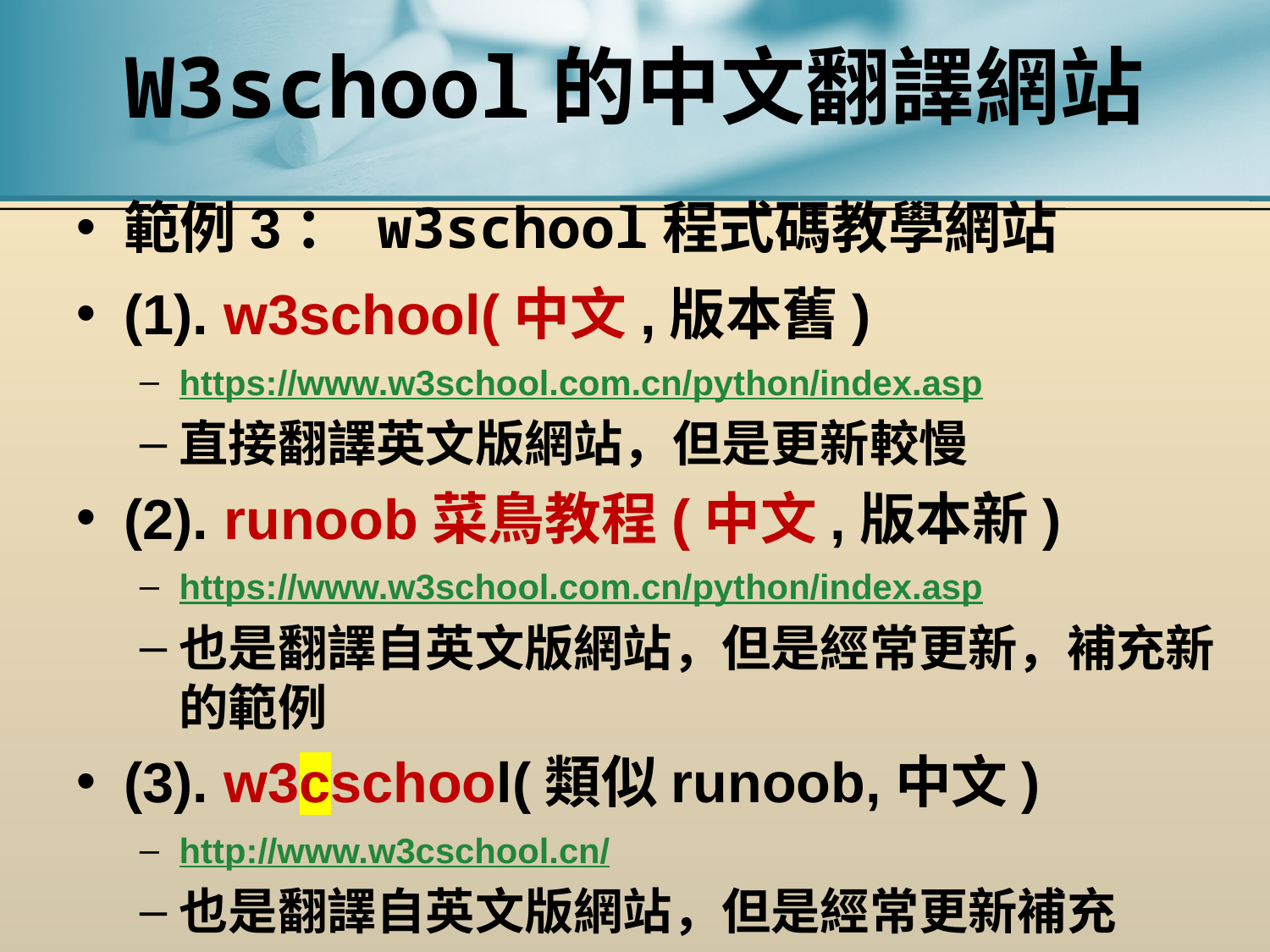

# W3school的中文翻譯網站
範例3： w3school程式碼教學網站
(1). w3school(中文,版本舊)
https://www.w3school.com.cn/python/index.asp
直接翻譯英文版網站，但是更新較慢
(2). runoob菜鳥教程(中文,版本新)
https://www.w3school.com.cn/python/index.asp
也是翻譯自英文版網站，但是經常更新，補充新的範例
(3). w3cschool(類似runoob,中文)
http://www.w3cschool.cn/
也是翻譯自英文版網站，但是經常更新補充